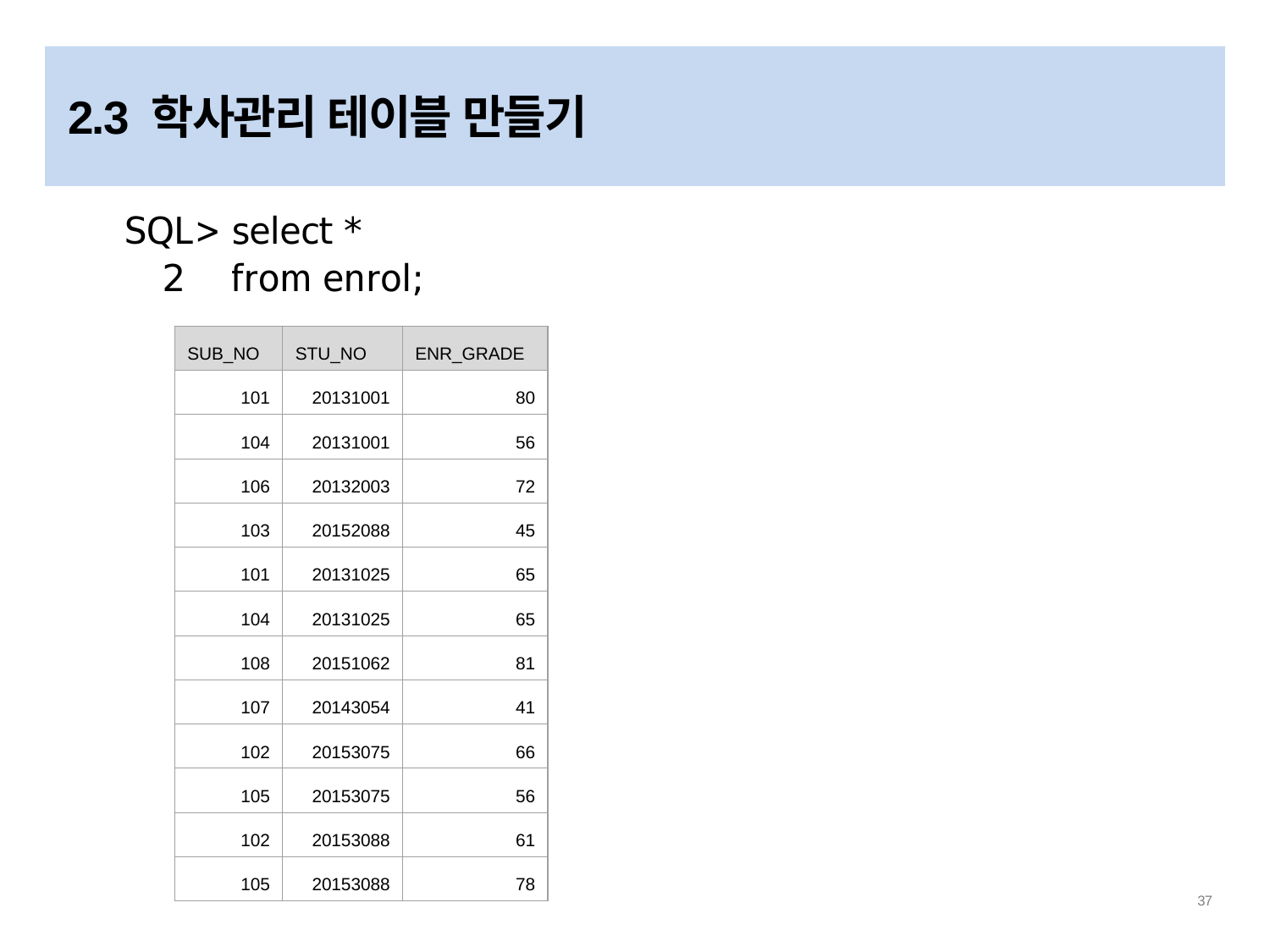

# 2.3 학사관리 테이블 만들기
       SQL> select *
           2     from enrol;

| SUB\_NO | STU\_NO | ENR\_GRADE |
| --- | --- | --- |
| 101 | 20131001 | 80 |
| 104 | 20131001 | 56 |
| 106 | 20132003 | 72 |
| 103 | 20152088 | 45 |
| 101 | 20131025 | 65 |
| 104 | 20131025 | 65 |
| 108 | 20151062 | 81 |
| 107 | 20143054 | 41 |
| 102 | 20153075 | 66 |
| 105 | 20153075 | 56 |
| 102 | 20153088 | 61 |
| 105 | 20153088 | 78 |